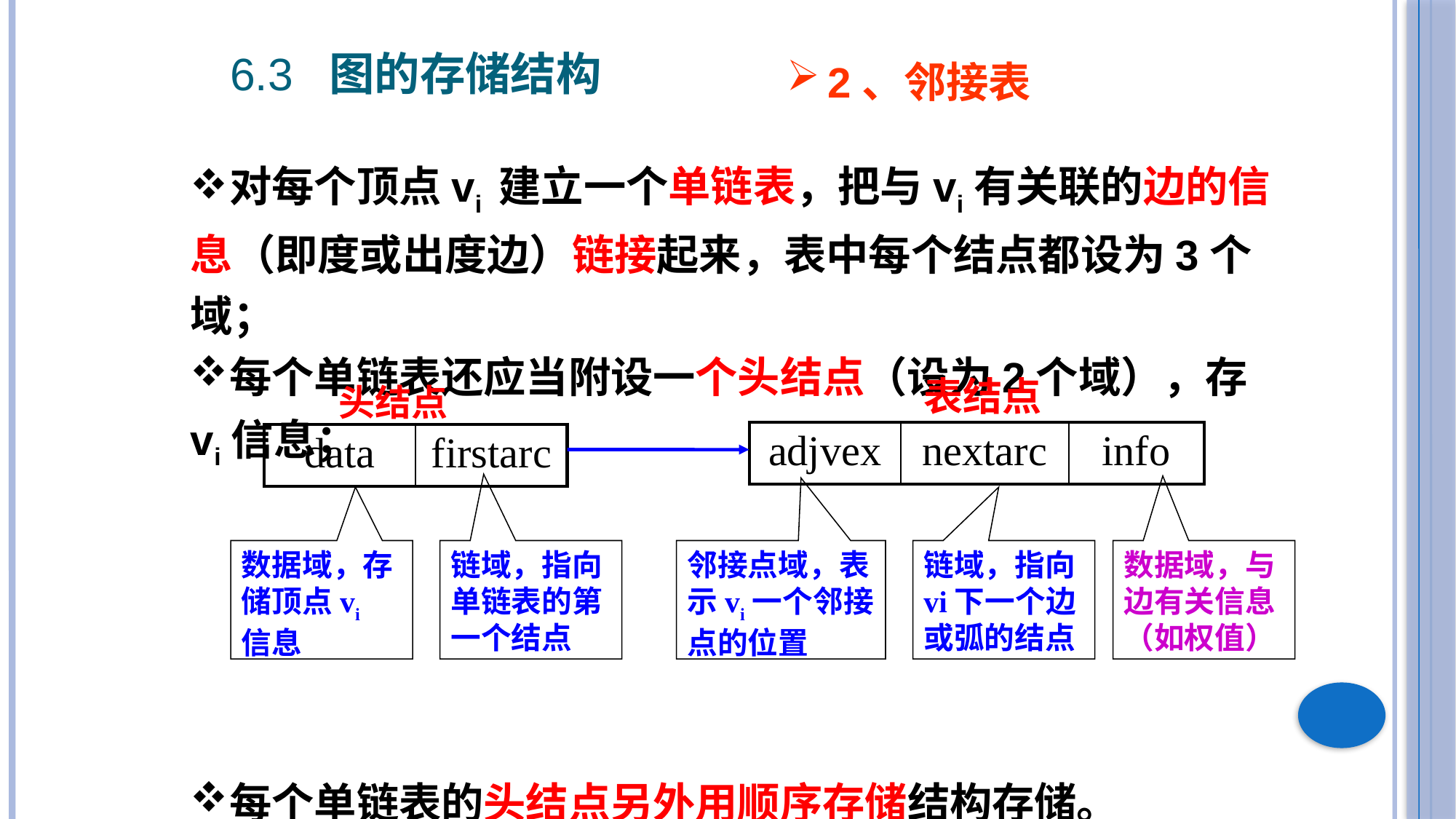

6.3  图的存储结构
2、邻接表

对每个顶点vi 建立一个单链表，把与vi有关联的边的信息（即度或出度边）链接起来，表中每个结点都设为3个域；
每个单链表还应当附设一个头结点（设为2个域），存vi信息；

每个单链表的头结点另外用顺序存储结构存储。

表结点
头结点
| adjvex | nextarc | info |
| --- | --- | --- |
| data | firstarc |
| --- | --- |

数据域，存储顶点vi 信息
链域，指向单链表的第一个结点
邻接点域，表示vi一个邻接点的位置
链域，指向vi下一个边或弧的结点
数据域，与边有关信息（如权值）